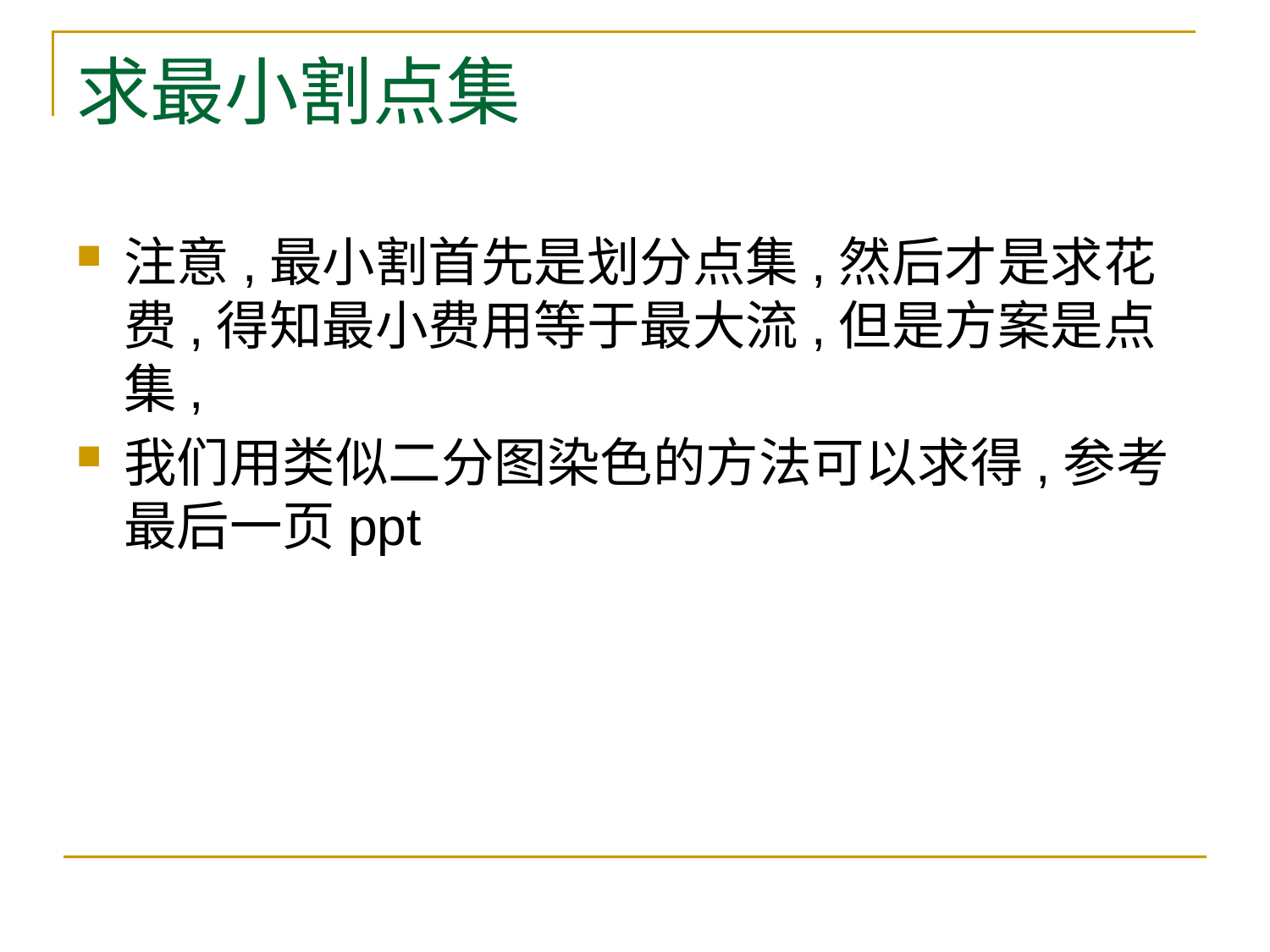

# 求最小割点集
注意,最小割首先是划分点集,然后才是求花费,得知最小费用等于最大流,但是方案是点集,
我们用类似二分图染色的方法可以求得,参考最后一页ppt